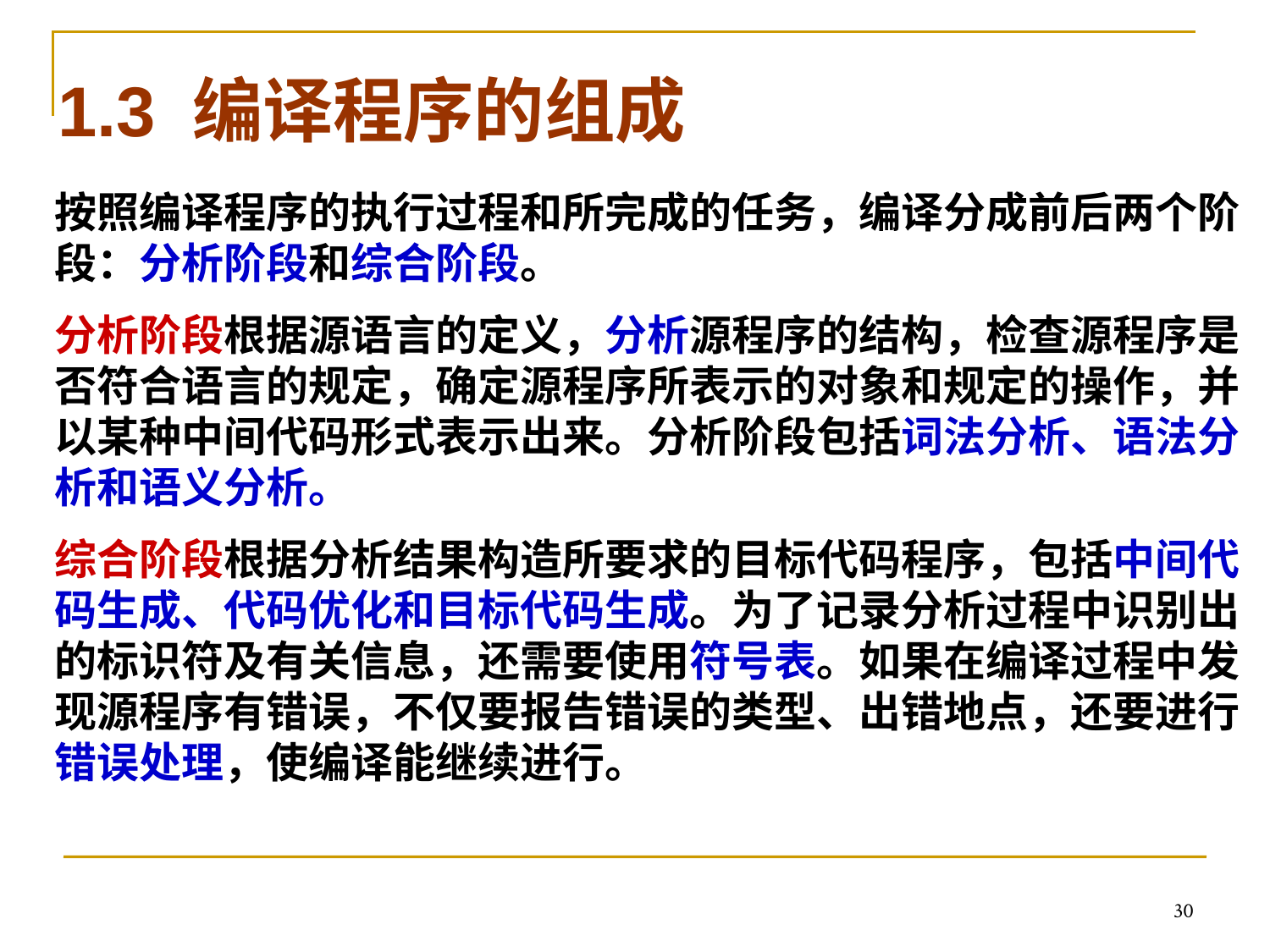

# 1.3 编译程序的组成
按照编译程序的执行过程和所完成的任务，编译分成前后两个阶段：分析阶段和综合阶段。
分析阶段根据源语言的定义，分析源程序的结构，检查源程序是否符合语言的规定，确定源程序所表示的对象和规定的操作，并以某种中间代码形式表示出来。分析阶段包括词法分析、语法分析和语义分析。
综合阶段根据分析结果构造所要求的目标代码程序，包括中间代码生成、代码优化和目标代码生成。为了记录分析过程中识别出的标识符及有关信息，还需要使用符号表。如果在编译过程中发现源程序有错误，不仅要报告错误的类型、出错地点，还要进行错误处理，使编译能继续进行。
30